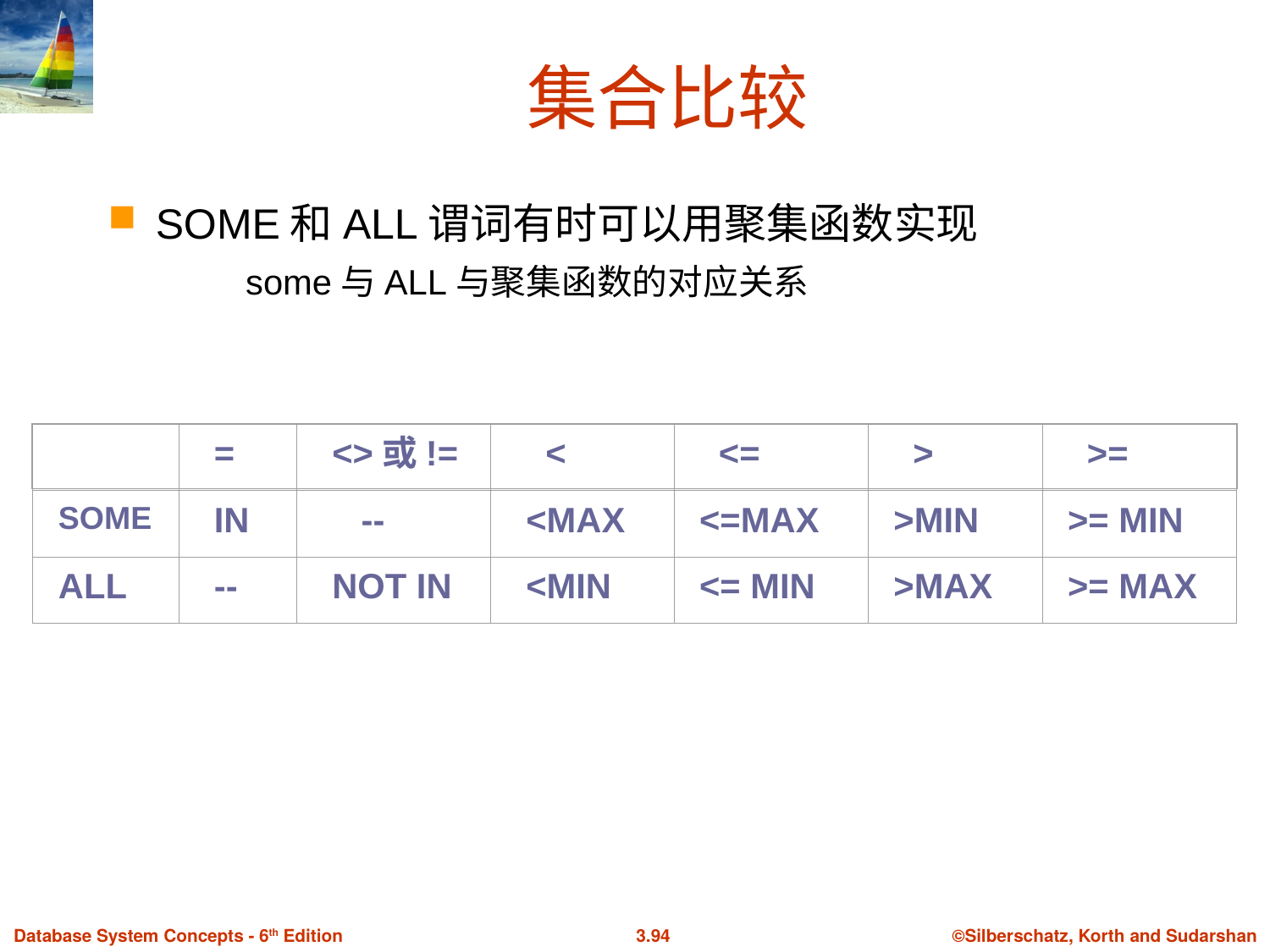

# 集合比较
SOME和ALL谓词有时可以用聚集函数实现
some与ALL与聚集函数的对应关系

 =

 <>或!=

   <

  <=

  >

  >=

SOME

 IN

    --

 <MAX

<=MAX

>MIN

>= MIN

ALL

 --

 NOT IN

 <MIN

<= MIN

>MAX

>= MAX